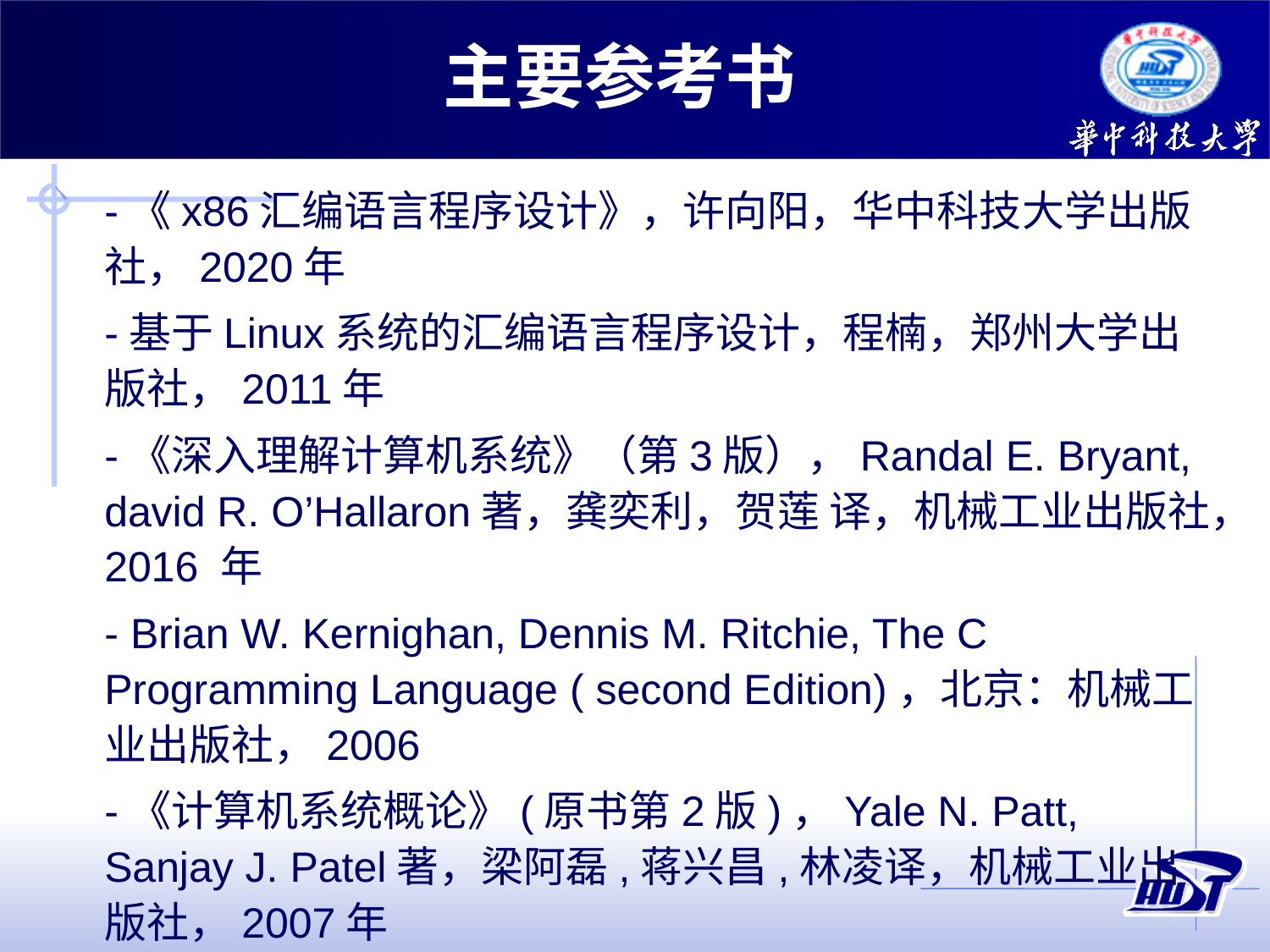

主要参考书
-《x86汇编语言程序设计》，许向阳，华中科技大学出版社，2020年
-基于Linux系统的汇编语言程序设计，程楠，郑州大学出版社，2011年
-《深入理解计算机系统》（第3版），Randal E. Bryant, david R. O’Hallaron著，龚奕利，贺莲 译，机械工业出版社，2016 年
- Brian W. Kernighan, Dennis M. Ritchie, The C Programming Language ( second Edition)，北京：机械工业出版社，2006
-《计算机系统概论》(原书第2版)，Yale N. Patt, Sanjay J. Patel著，梁阿磊,蒋兴昌,林凌译，机械工业出版社，2007年
-